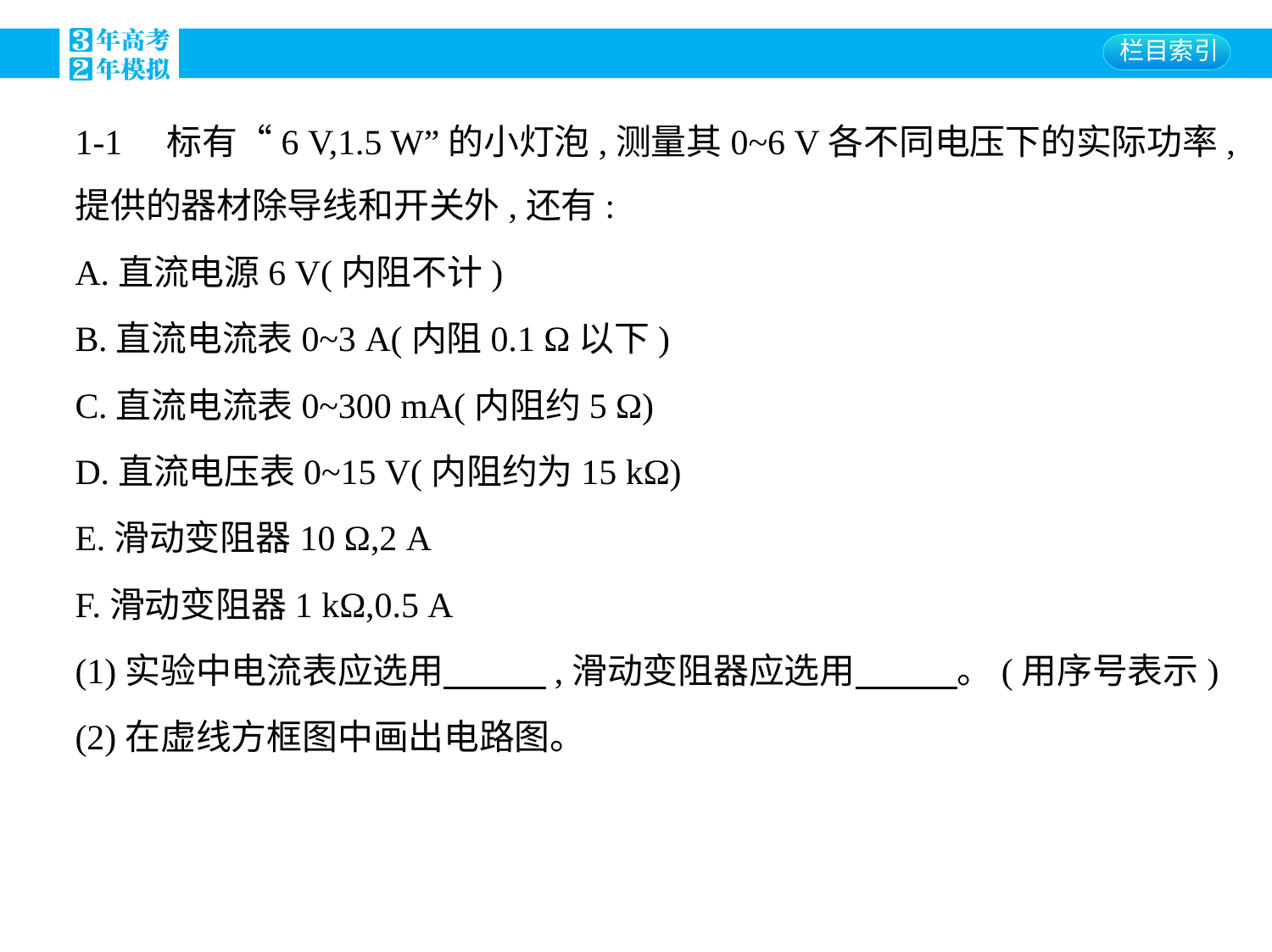

1-1　标有“6 V,1.5 W”的小灯泡,测量其0~6 V各不同电压下的实际功率,
提供的器材除导线和开关外,还有:
A.直流电源6 V(内阻不计)
B.直流电流表0~3 A(内阻0.1 Ω以下)
C.直流电流表0~300 mA(内阻约5 Ω)
D.直流电压表0~15 V(内阻约为15 kΩ)
E.滑动变阻器10 Ω,2 A
F.滑动变阻器1 kΩ,0.5 A
(1)实验中电流表应选用　　    ,滑动变阻器应选用　　    。(用序号表示)
(2)在虚线方框图中画出电路图。